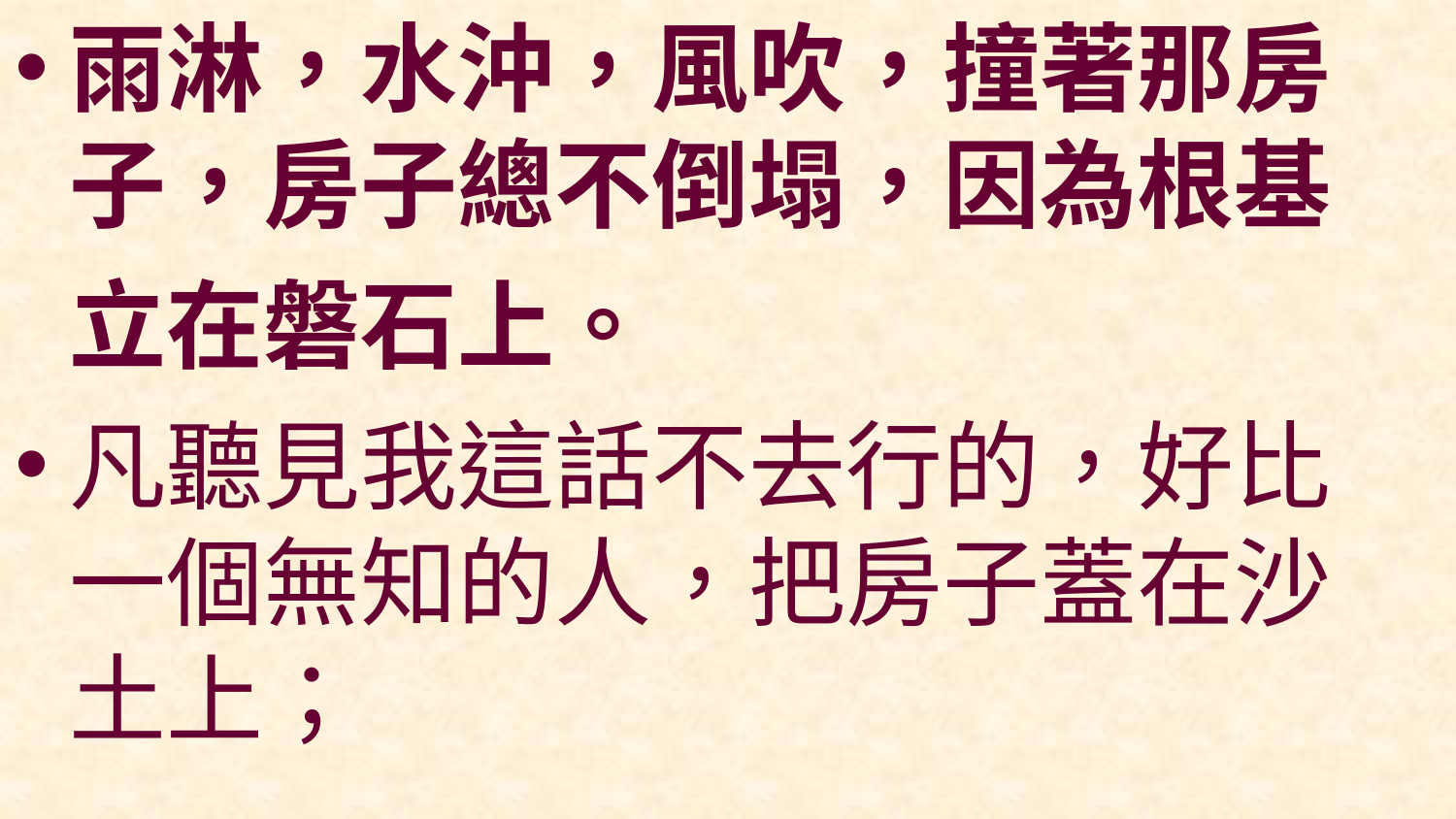

雨淋，水沖，風吹，撞著那房子，房子總不倒塌，因為根基立在磐石上。
凡聽見我這話不去行的，好比一個無知的人，把房子蓋在沙土上；